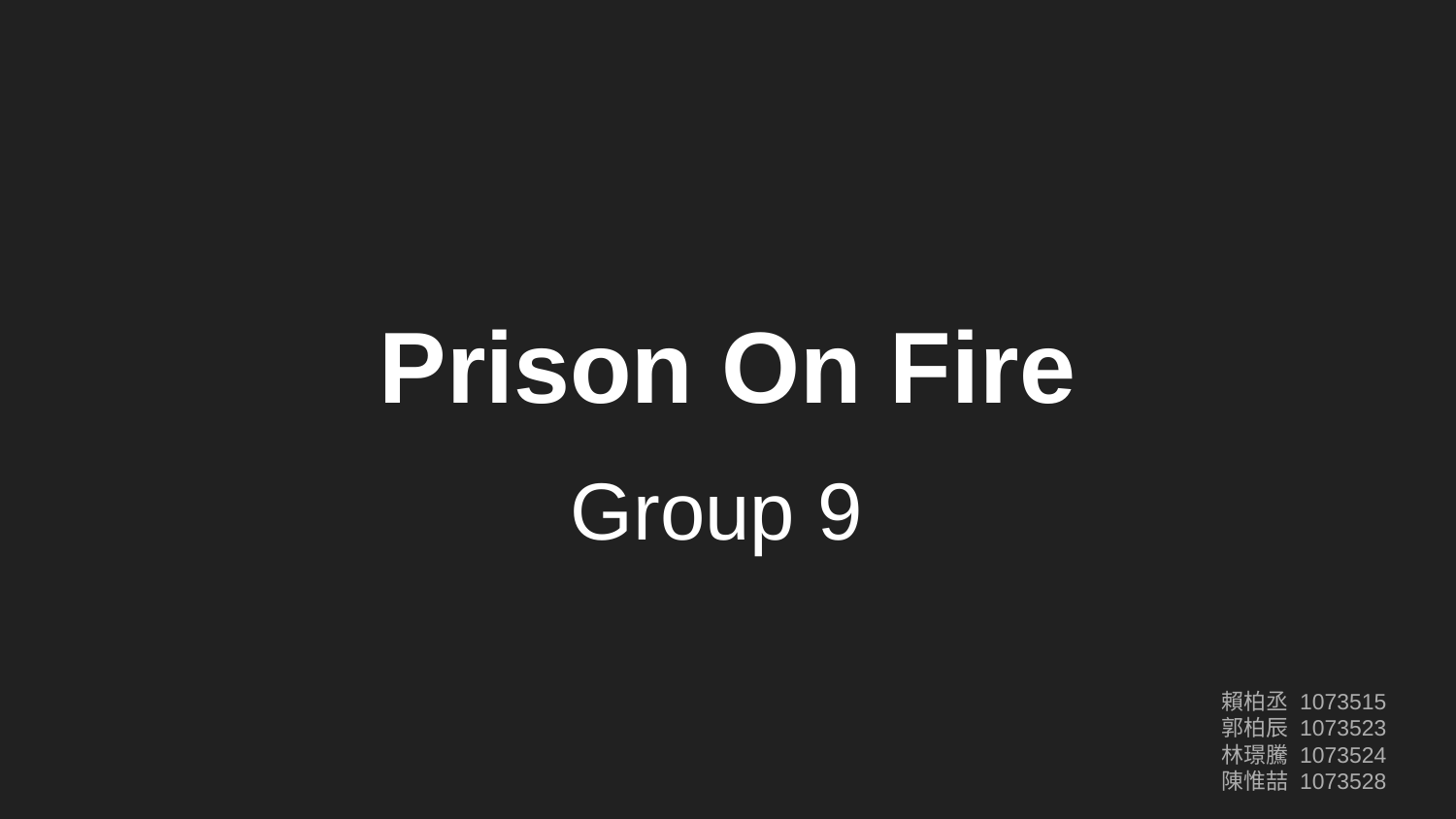

# Prison On Fire
Group 9

賴柏丞 1073515
郭柏辰 1073523
林璟騰 1073524
陳惟喆 1073528